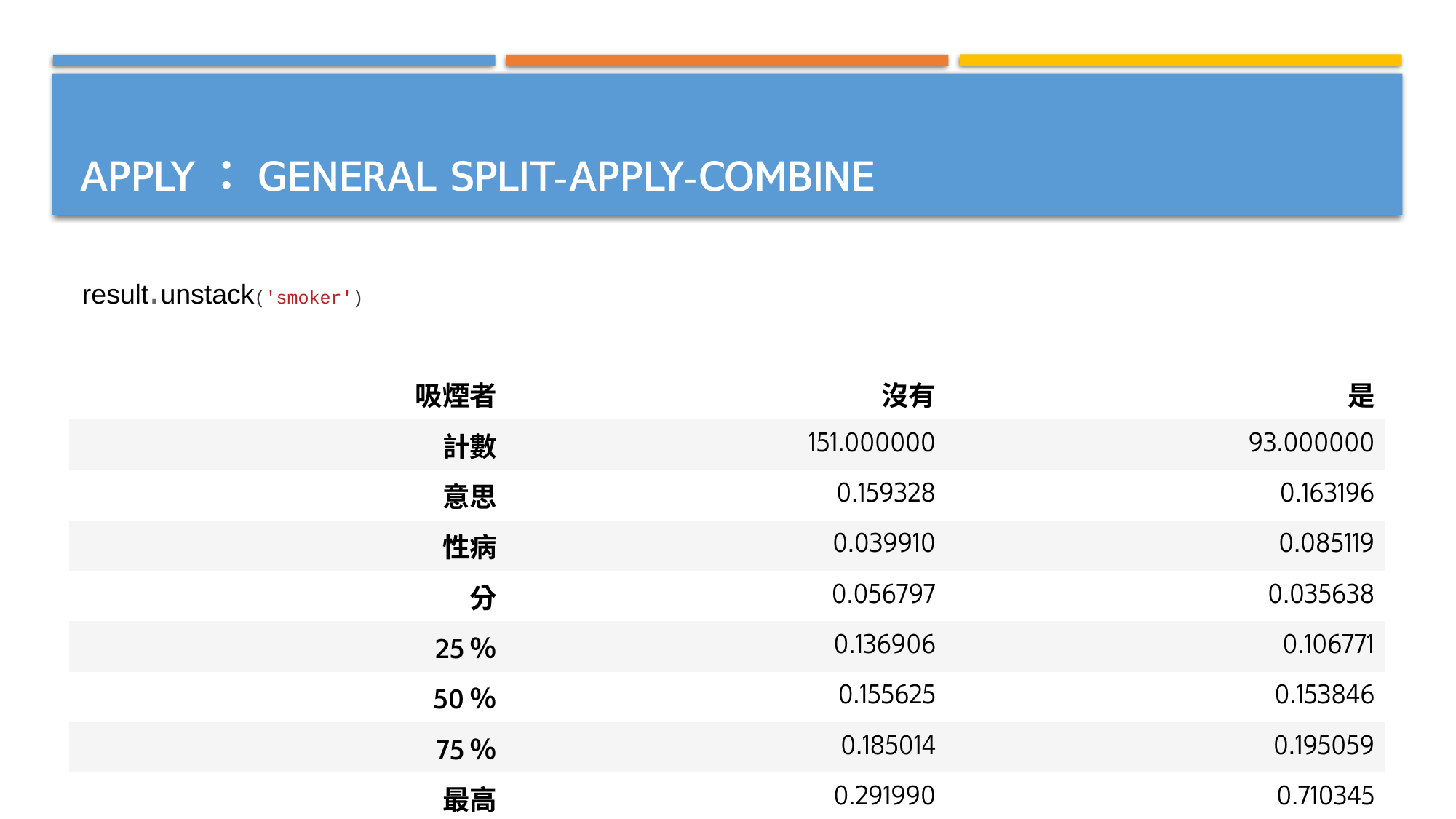

# Apply：General split-apply-combine
result.unstack('smoker')
| 吸煙者 | 沒有 | 是 |
| --- | --- | --- |
| 計數 | 151.000000 | 93.000000 |
| 意思 | 0.159328 | 0.163196 |
| 性病 | 0.039910 | 0.085119 |
| 分 | 0.056797 | 0.035638 |
| 25％ | 0.136906 | 0.106771 |
| 50％ | 0.155625 | 0.153846 |
| 75％ | 0.185014 | 0.195059 |
| 最高 | 0.291990 | 0.710345 |